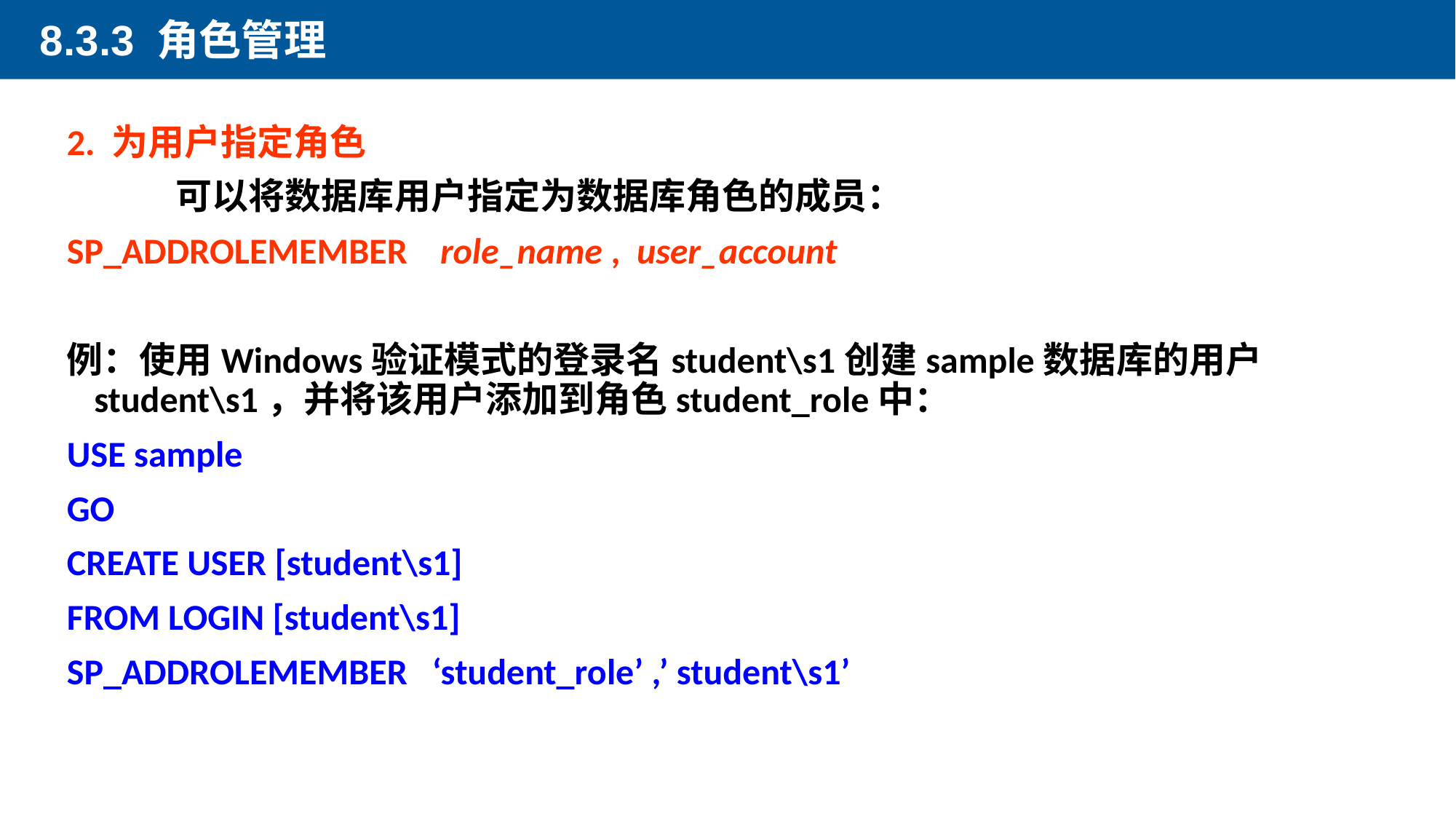

8.3.3 角色管理
2. 为用户指定角色
　　　可以将数据库用户指定为数据库角色的成员：
SP_ADDROLEMEMBER    role_name ,  user_account

例：使用Windows验证模式的登录名student\s1创建sample数据库的用户student\s1，并将该用户添加到角色student_role中：
USE sample
GO
CREATE USER [student\s1]
FROM LOGIN [student\s1]
SP_ADDROLEMEMBER   ‘student_role’ ,’ student\s1’